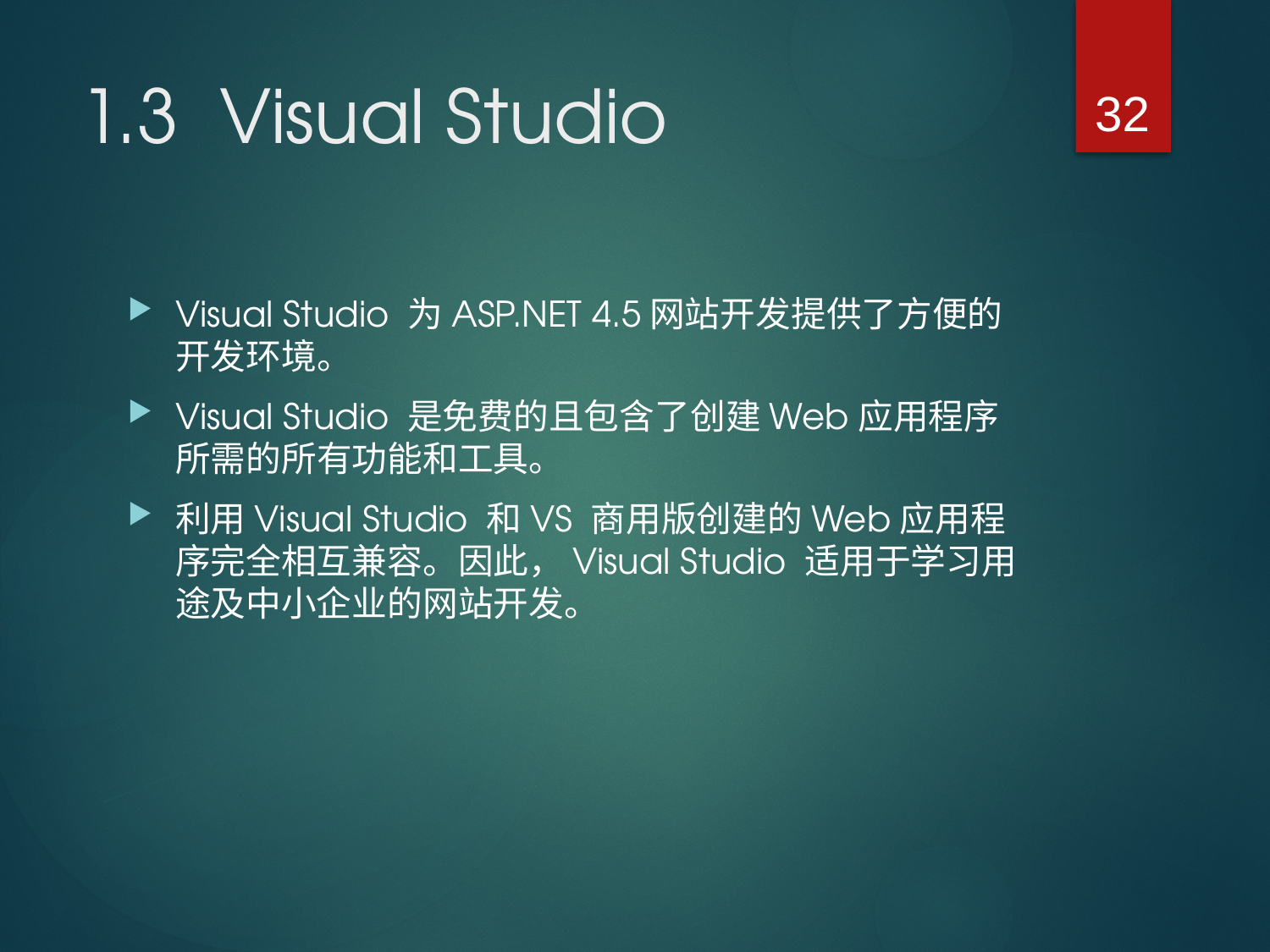

32
# 1.3  Visual Studio
Visual Studio 为ASP.NET 4.5网站开发提供了方便的开发环境。
Visual Studio 是免费的且包含了创建Web应用程序所需的所有功能和工具。
利用Visual Studio 和VS 商用版创建的Web应用程序完全相互兼容。因此，Visual Studio 适用于学习用途及中小企业的网站开发。